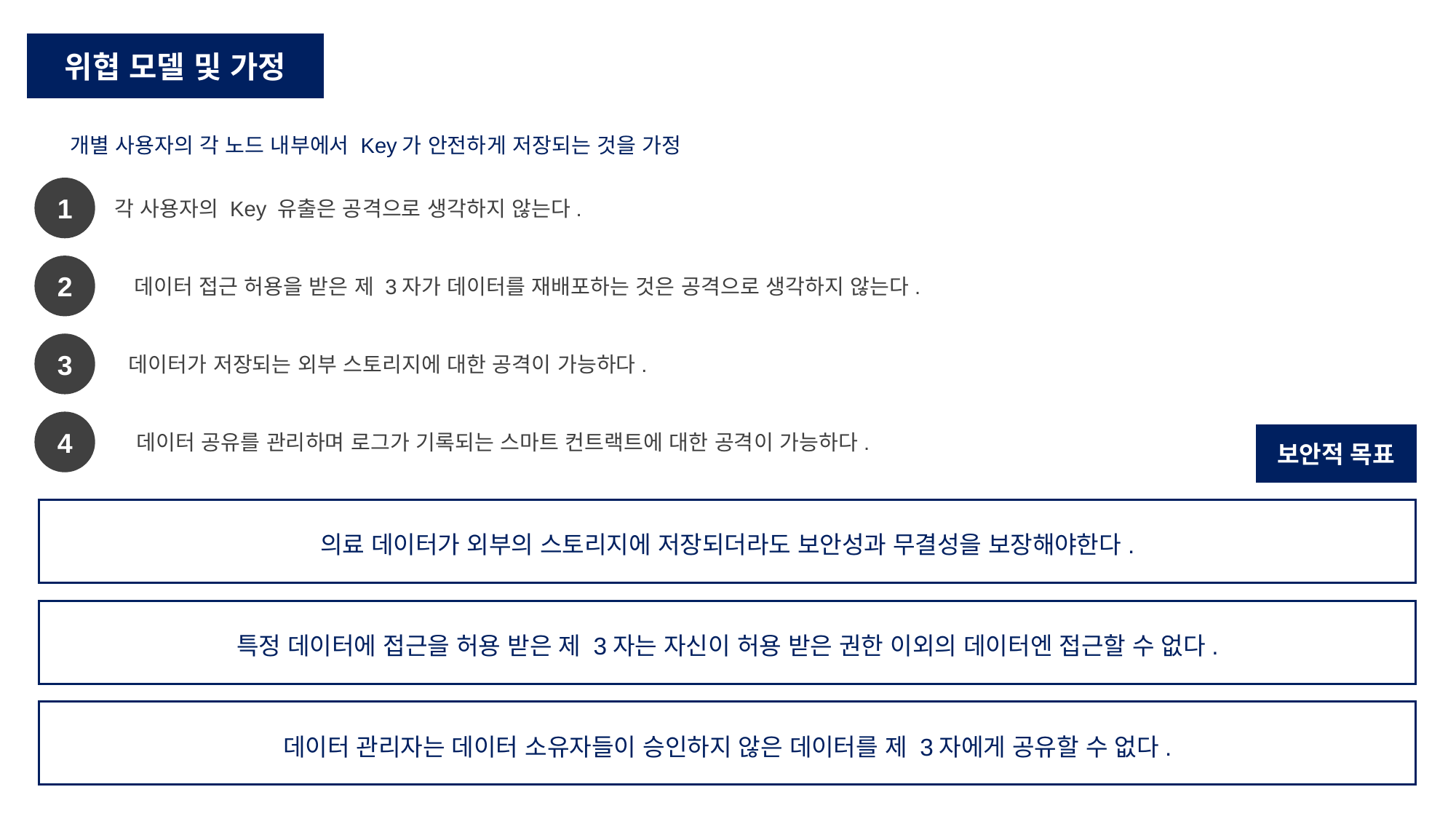

위협 모델 및 가정
개별 사용자의 각 노드 내부에서 Key가 안전하게 저장되는 것을 가정
1
각 사용자의 Key 유출은 공격으로 생각하지 않는다.
2
데이터 접근 허용을 받은 제 3자가 데이터를 재배포하는 것은 공격으로 생각하지 않는다.
3
데이터가 저장되는 외부 스토리지에 대한 공격이 가능하다.
4
데이터 공유를 관리하며 로그가 기록되는 스마트 컨트랙트에 대한 공격이 가능하다.
보안적 목표
의료 데이터가 외부의 스토리지에 저장되더라도 보안성과 무결성을 보장해야한다.
특정 데이터에 접근을 허용 받은 제 3자는 자신이 허용 받은 권한 이외의 데이터엔 접근할 수 없다.
데이터 관리자는 데이터 소유자들이 승인하지 않은 데이터를 제 3자에게 공유할 수 없다.